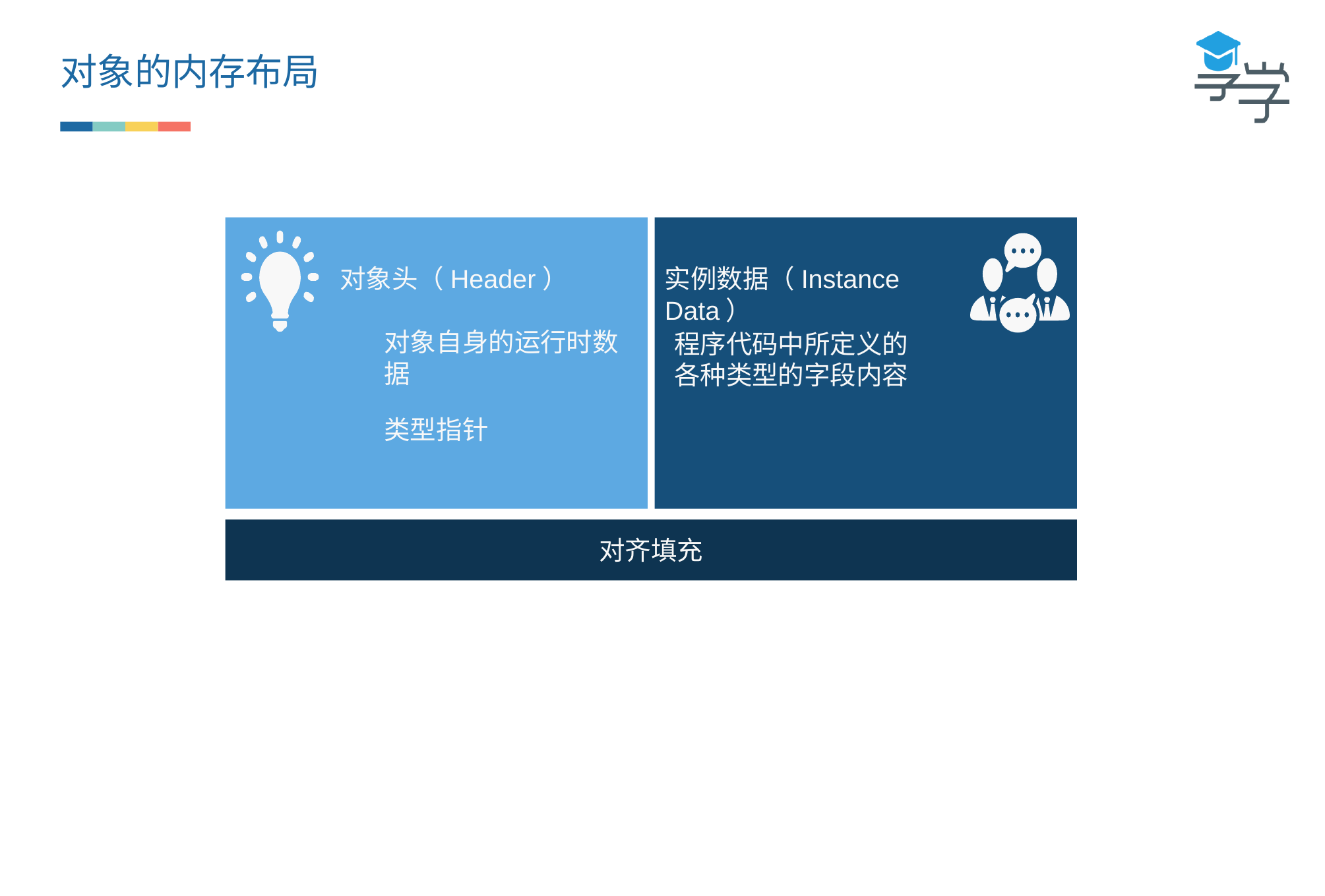

对象的内存布局

对象头（Header）
实例数据（Instance Data）
对象自身的运行时数据
类型指针
程序代码中所定义的各种类型的字段内容
对齐填充